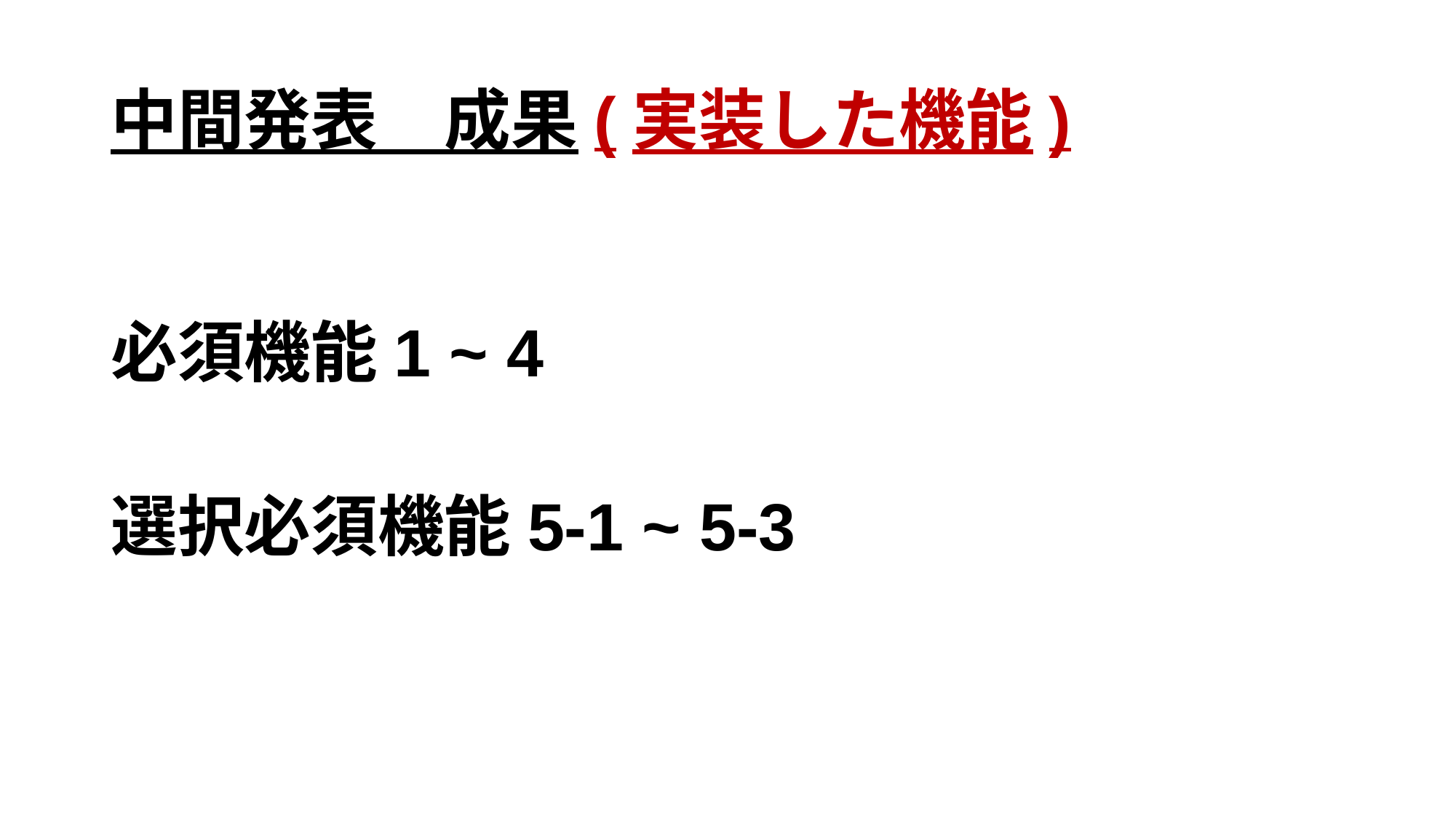

# 中間発表　成果(実装した機能)

必須機能1 ~ 4

選択必須機能5-1 ~ 5-3